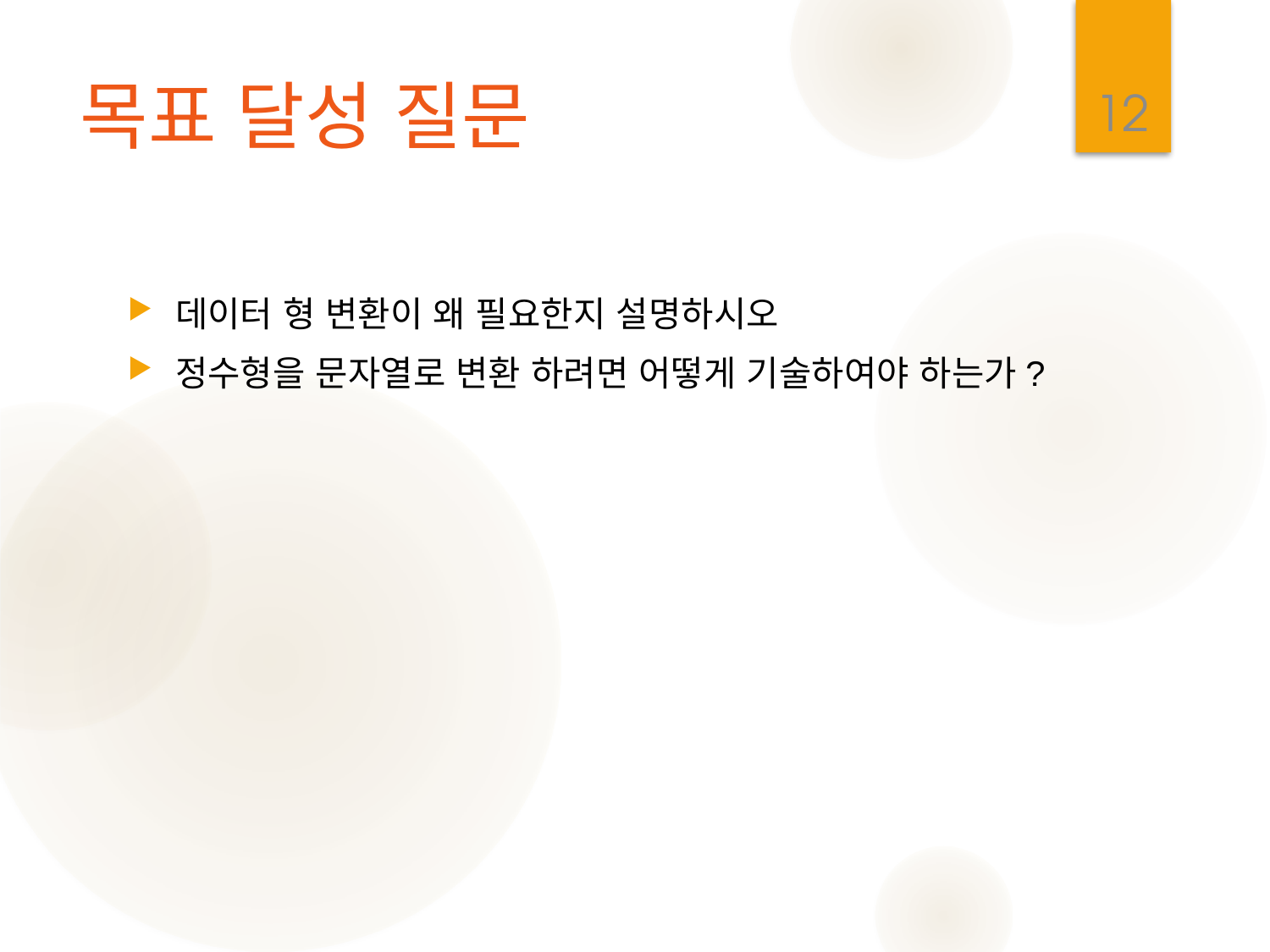

12
# 목표 달성 질문
데이터 형 변환이 왜 필요한지 설명하시오
정수형을 문자열로 변환 하려면 어떻게 기술하여야 하는가?